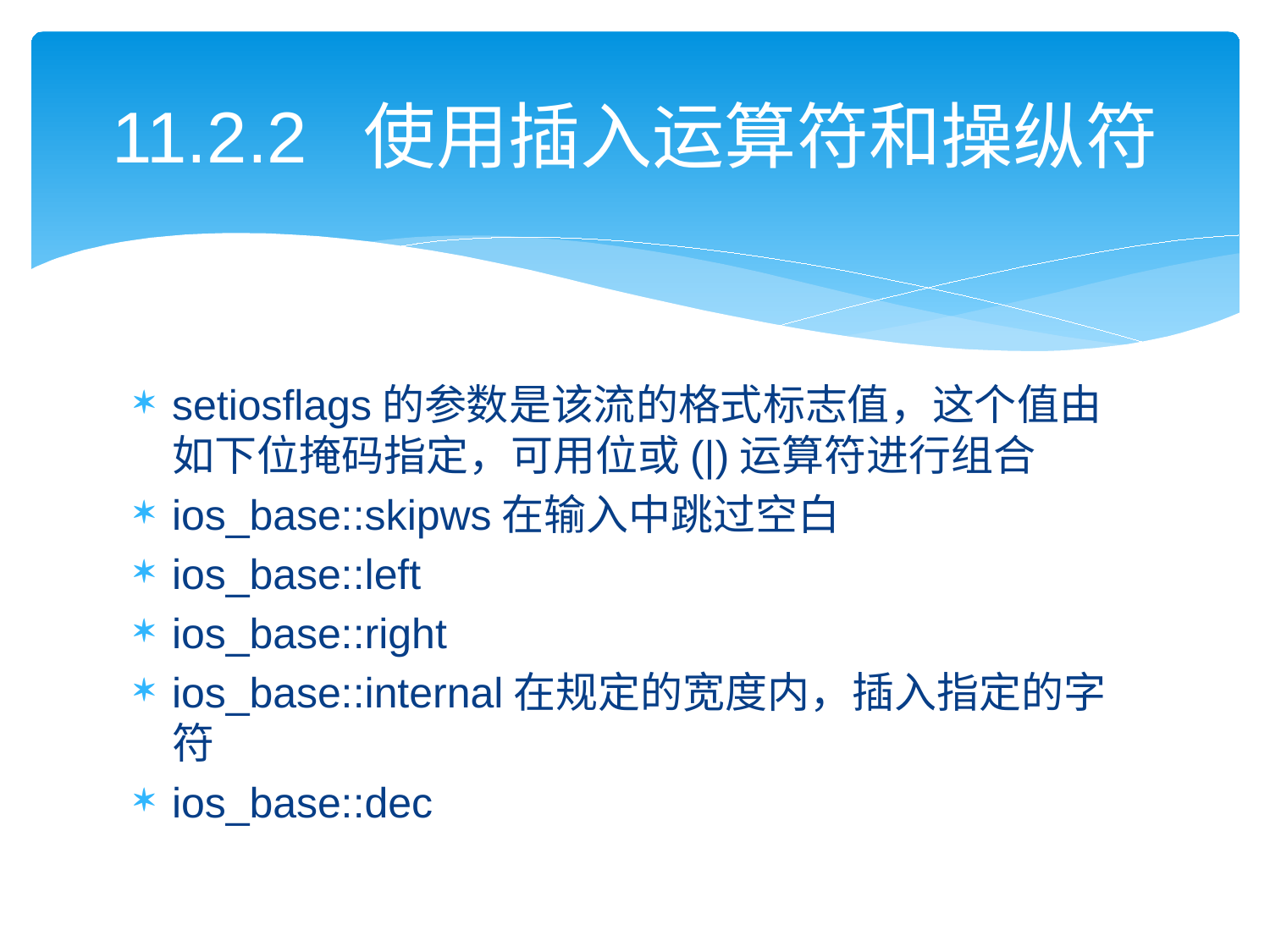

# 11.2.2  使用插入运算符和操纵符
setiosflags的参数是该流的格式标志值，这个值由如下位掩码指定，可用位或(|)运算符进行组合
ios_base::skipws在输入中跳过空白
ios_base::left
ios_base::right
ios_base::internal在规定的宽度内，插入指定的字符
ios_base::dec